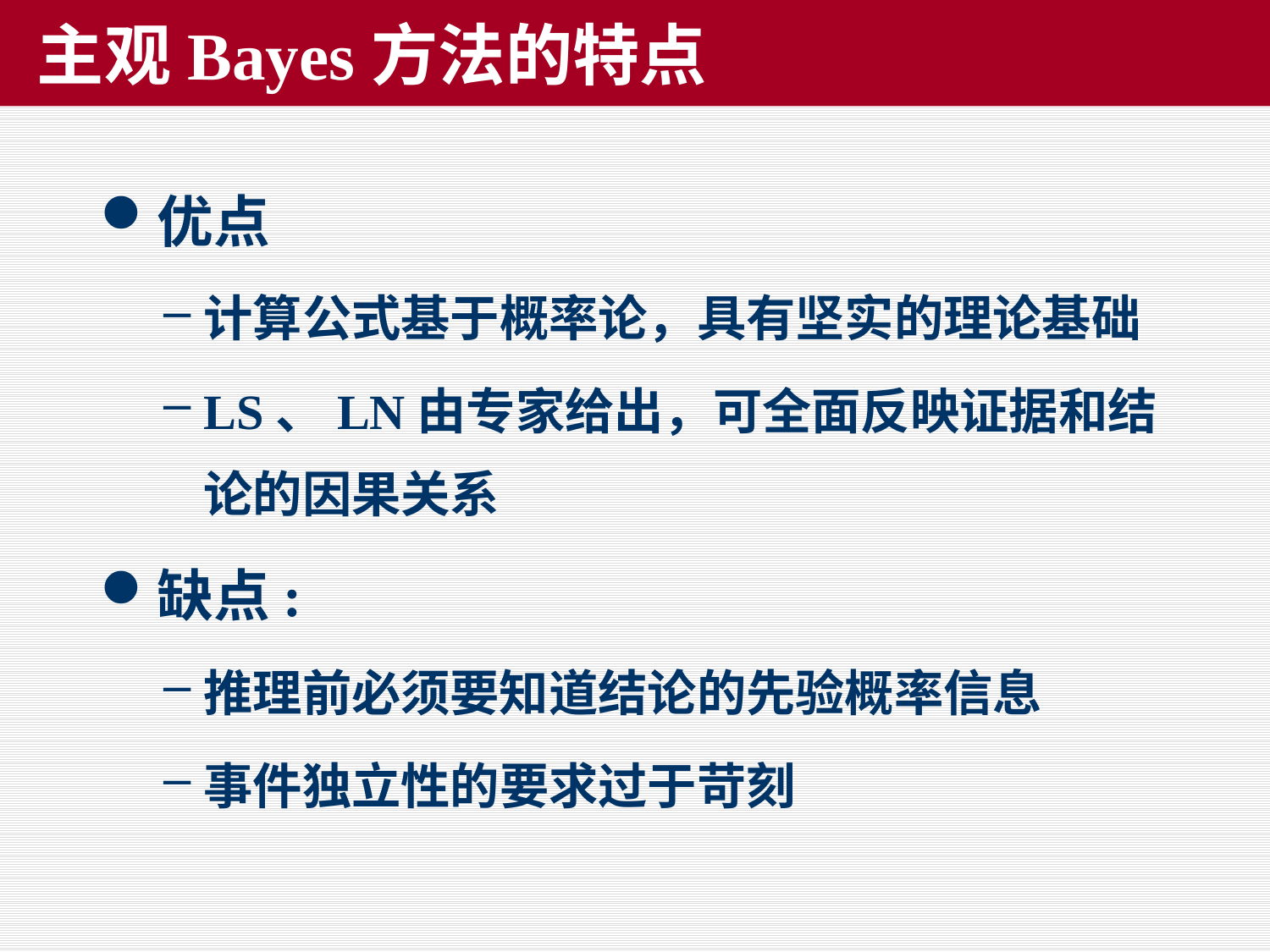

# 主观Bayes方法的特点
优点
计算公式基于概率论，具有坚实的理论基础
LS、LN由专家给出，可全面反映证据和结论的因果关系
缺点:
推理前必须要知道结论的先验概率信息
事件独立性的要求过于苛刻